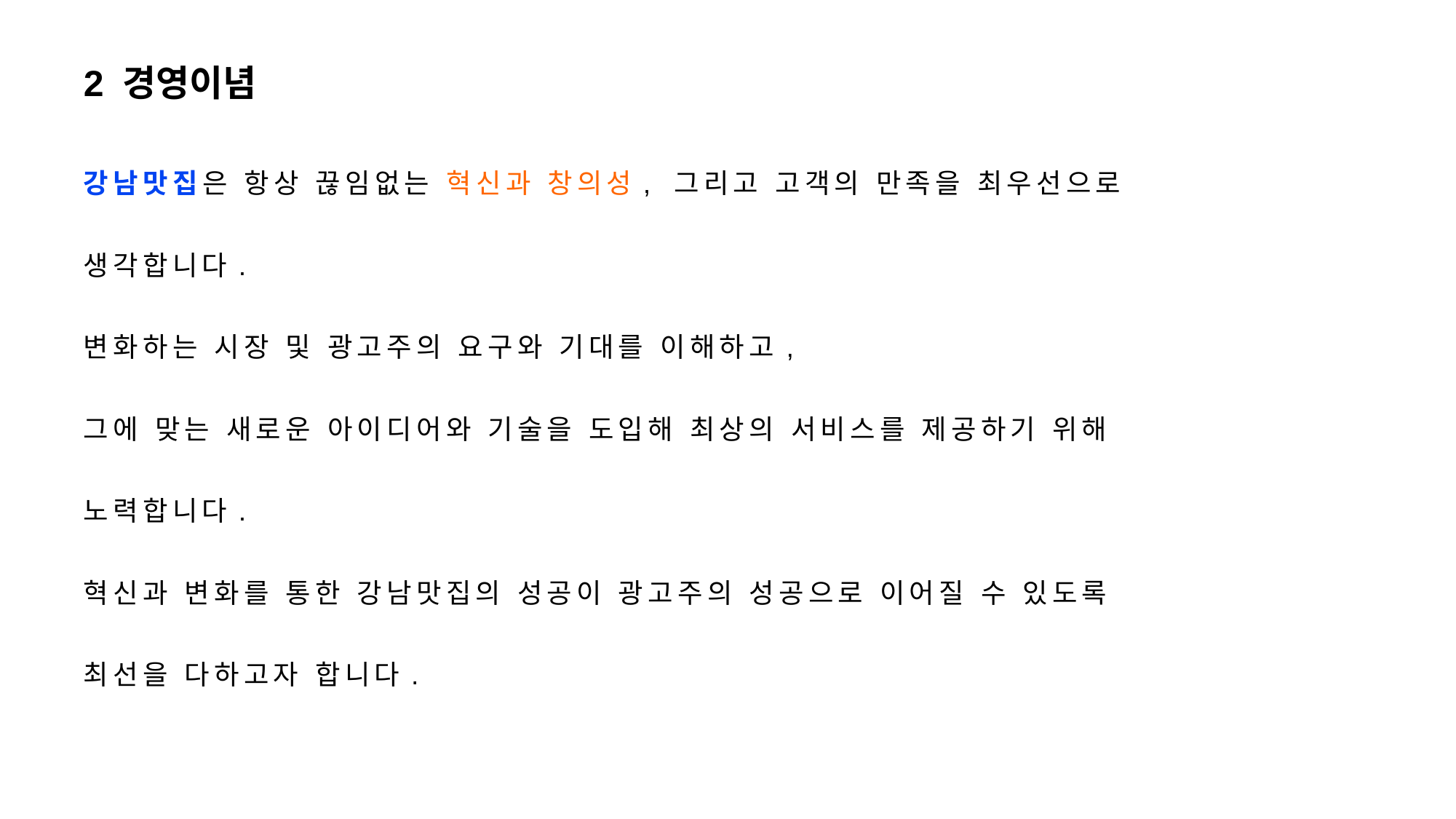

2 경영이념
강남맛집은 항상 끊임없는 혁신과 창의성, 그리고 고객의 만족을 최우선으로 생각합니다.
변화하는 시장 및 광고주의 요구와 기대를 이해하고,
그에 맞는 새로운 아이디어와 기술을 도입해 최상의 서비스를 제공하기 위해 노력합니다.
혁신과 변화를 통한 강남맛집의 성공이 광고주의 성공으로 이어질 수 있도록 최선을 다하고자 합니다.